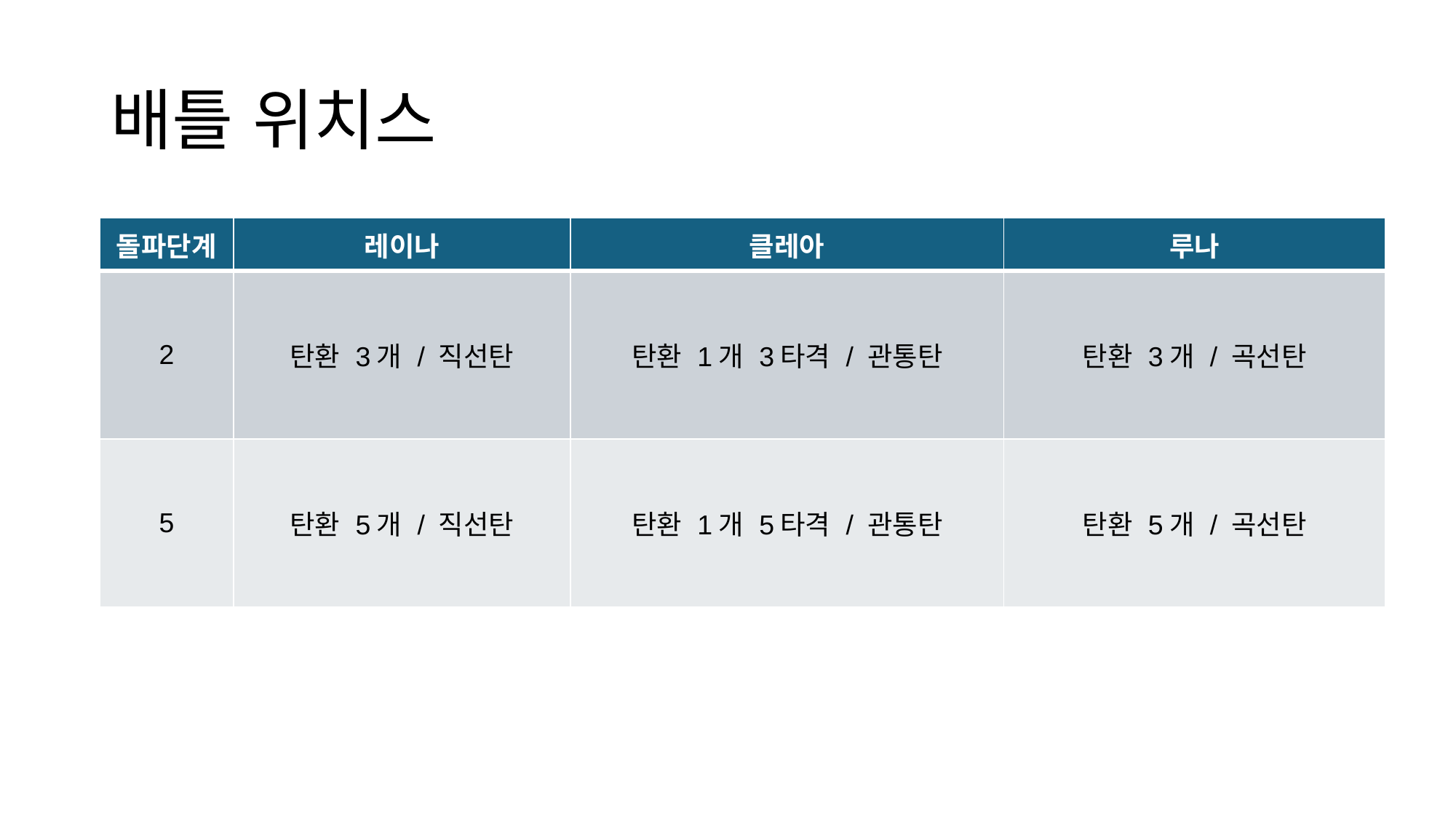

# 배틀 위치스
| 돌파단계 | 레이나 | 클레아 | 루나 |
| --- | --- | --- | --- |
| 2 | 탄환 3개 / 직선탄 | 탄환 1개 3타격 / 관통탄 | 탄환 3개 / 곡선탄 |
| 5 | 탄환 5개 / 직선탄 | 탄환 1개 5타격 / 관통탄 | 탄환 5개 / 곡선탄 |